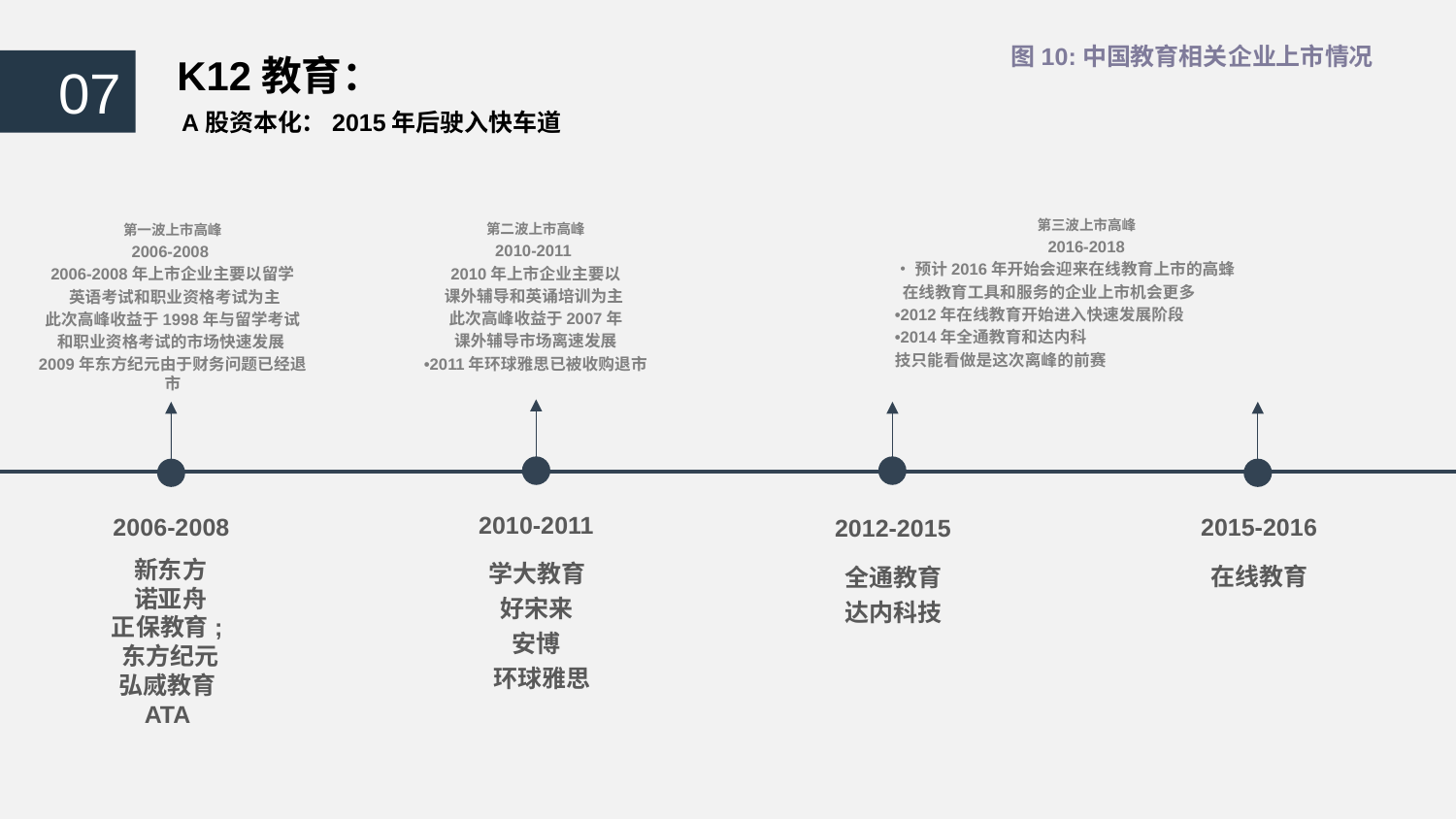

图10:中国教育相关企业上市情况
K12教育：
A股资本化：2015年后驶入快车道
07
第三波上市高峰
2016-2018
•预计2016年开始会迎来在线教育上市的高蜂
 在线教育工具和服务的企业上市机会更多
•2012年在线教育开始进入快速发展阶段
•2014年全通教育和达内科
技只能看做是这次离峰的前赛

第二波上市高峰
2010-2011
2010年上市企业主要以
课外辅导和英诵培训为主
此次高峰收益于2007年
课外辅导市场离速发展
•2011年环球雅思已被收购退市

第一波上市高峰
2006-2008
2006-2008年上市企业主要以留学
 英语考试和职业资格考试为主
此次高峰收益于1998年与留学考试
和职业资格考试的市场快速发展
2009年东方纪元由于财务问题已经退市

2006-2008
新东方
诺亚舟
正保教育;
东方纪元
弘烕教育
ATA
2010-2011
学大教育
好宋来
安博
 环球雅思
2015-2016
在线教育
2012-2015
全通教育
达内科技